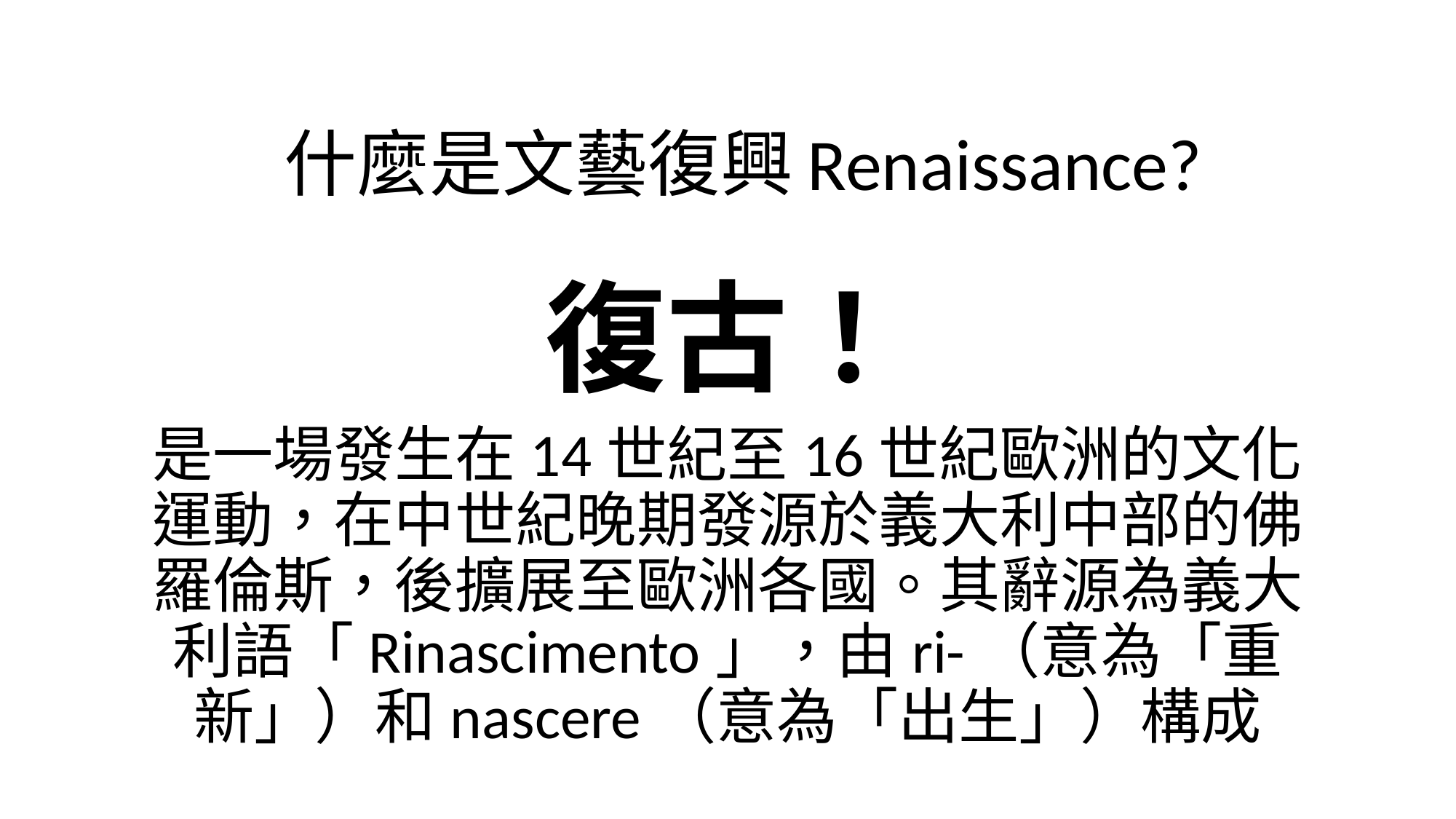

# 什麼是文藝復興Renaissance?
復古！
是一場發生在14世紀至16世紀歐洲的文化運動，在中世紀晚期發源於義大利中部的佛羅倫斯，後擴展至歐洲各國。其辭源為義大利語「Rinascimento」，由ri-（意為「重新」）和nascere（意為「出生」）構成